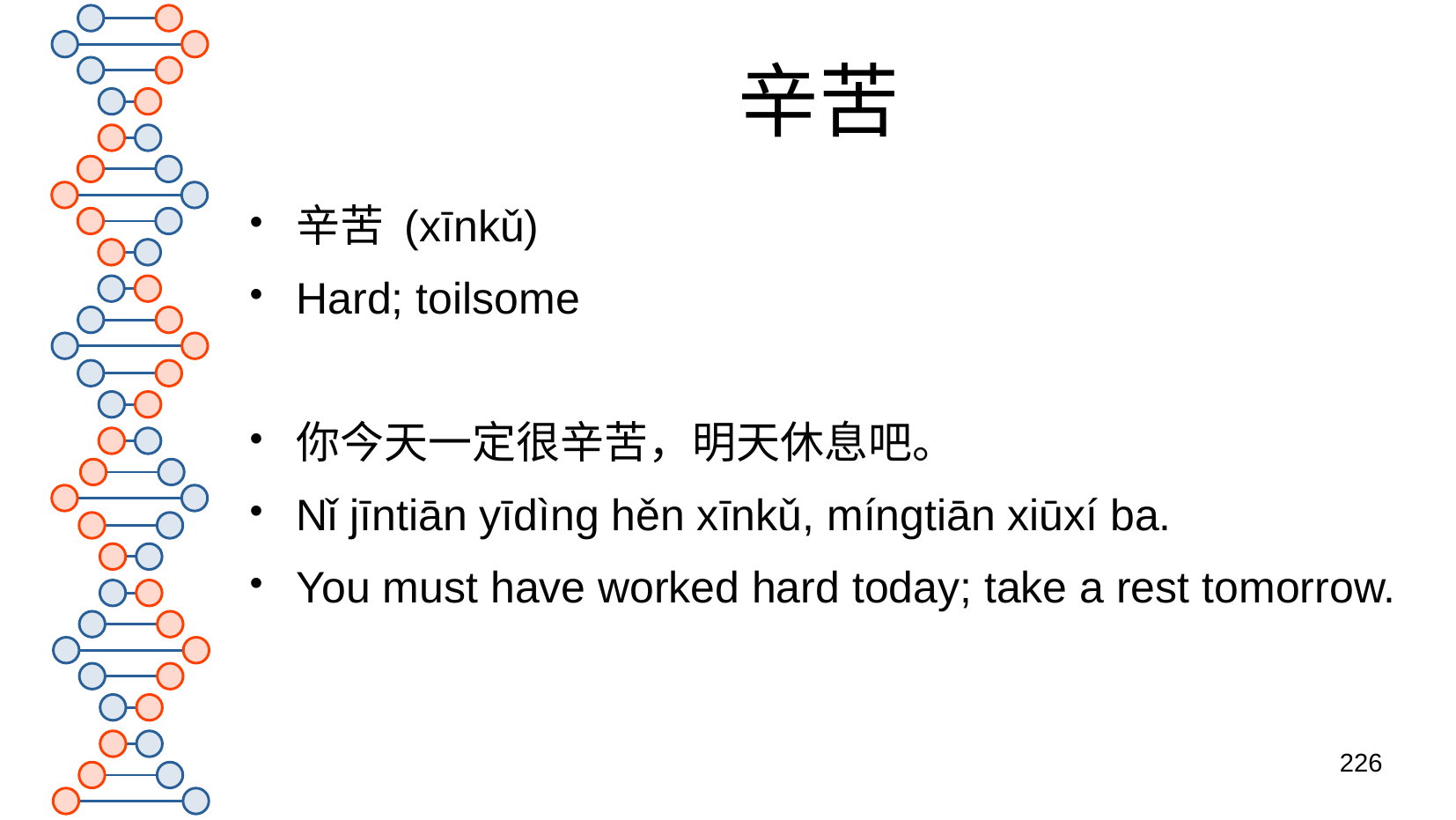

# 辛苦
辛苦 (xīnkǔ)
Hard; toilsome

你今天一定很辛苦，明天休息吧。
Nǐ jīntiān yīdìng hěn xīnkǔ, míngtiān xiūxí ba.
You must have worked hard today; take a rest tomorrow.

226